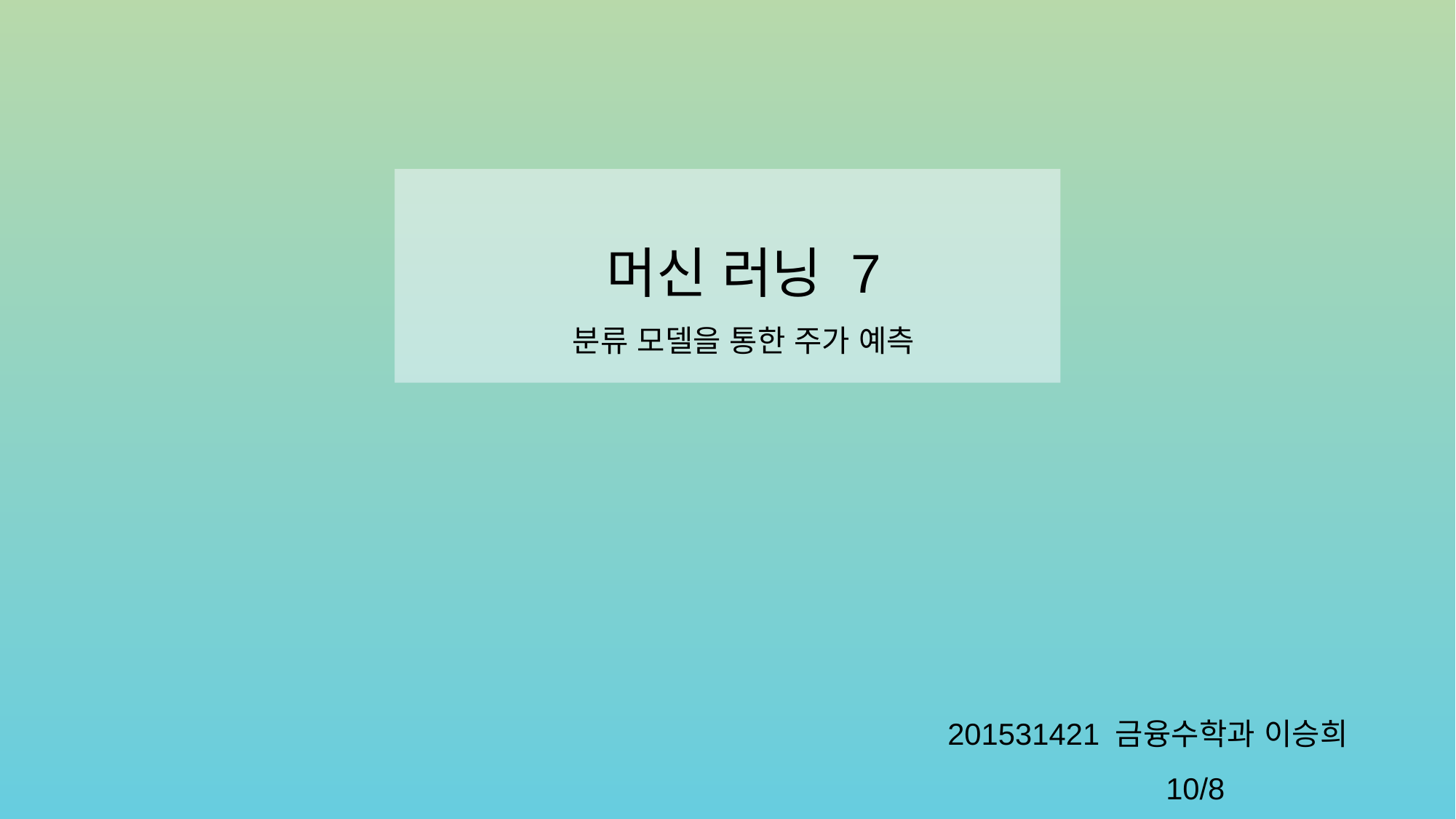

머신 러닝 7
분류 모델을 통한 주가 예측
201531421 금융수학과 이승희
		10/8